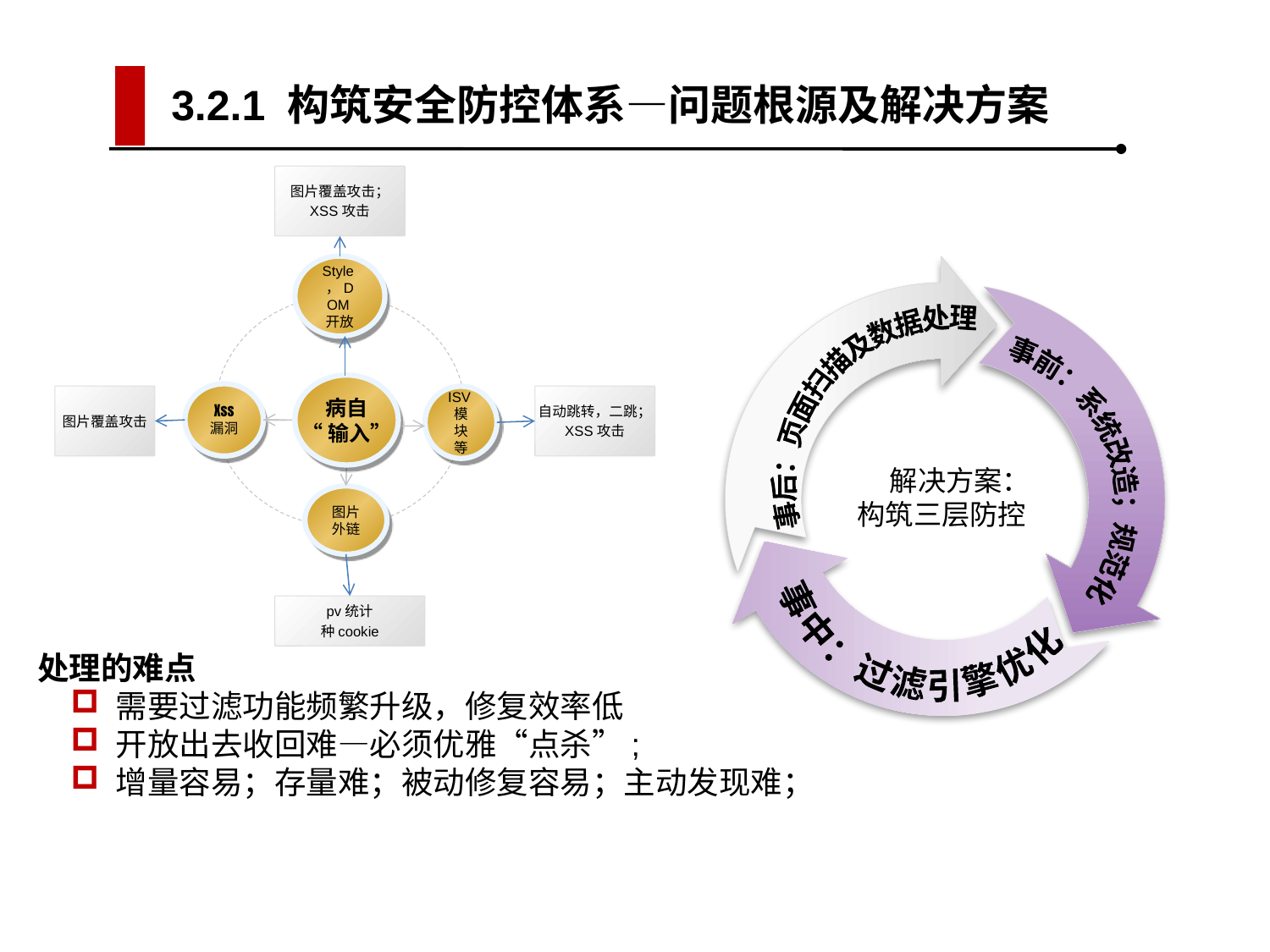

3.2.1 构筑安全防控体系—问题根源及解决方案
图片覆盖攻击；
XSS攻击
Style，DOM开放

病自
“输入”
Xss
漏洞
ISV模块等
图片外链
图片覆盖攻击
自动跳转，二跳；
XSS攻击
pv统计
种cookie

事后：页面扫描及数据处理

事前：系统改造；规范化
事中：过滤引擎优化
    解决方案：
构筑三层防控
处理的难点
 需要过滤功能频繁升级，修复效率低
 开放出去收回难—必须优雅“点杀”;
 增量容易；存量难；被动修复容易；主动发现难；